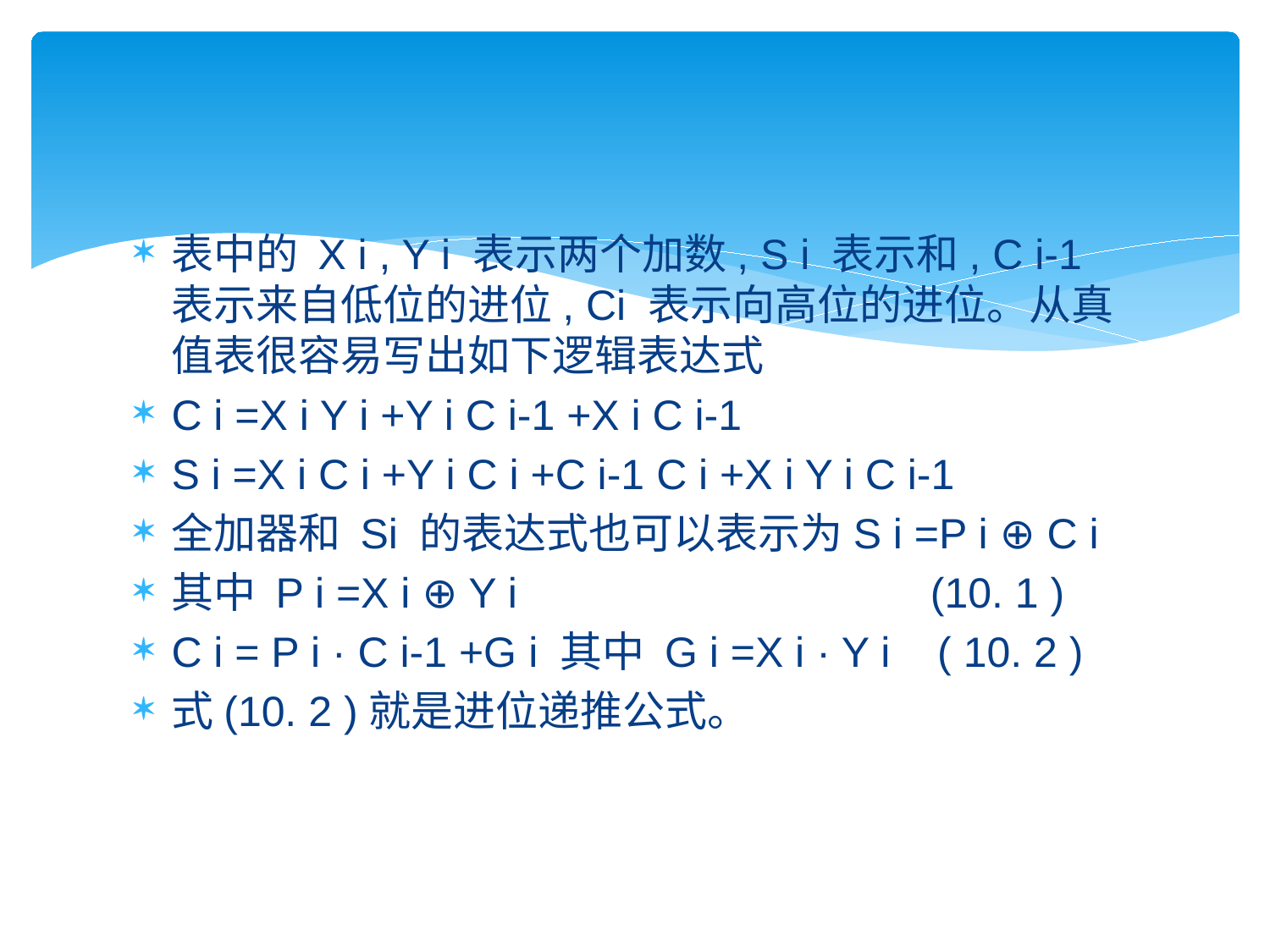

#
表中的 X i , Y i 表示两个加数, S i 表示和, C i-1 表示来自低位的进位, Ci 表示向高位的进位。从真值表很容易写出如下逻辑表达式
C i =X i Y i +Y i C i-1 +X i C i-1
S i =X i C i +Y i C i +C i-1 C i +X i Y i C i-1
全加器和 Si 的表达式也可以表示为S i =P i ⊕ C i
其中 P i =X i ⊕ Y i                                   (10. 1 )
C i = P i · C i-1 +G i 其中 G i =X i · Y i    ( 10. 2 )
式(10. 2 )就是进位递推公式。